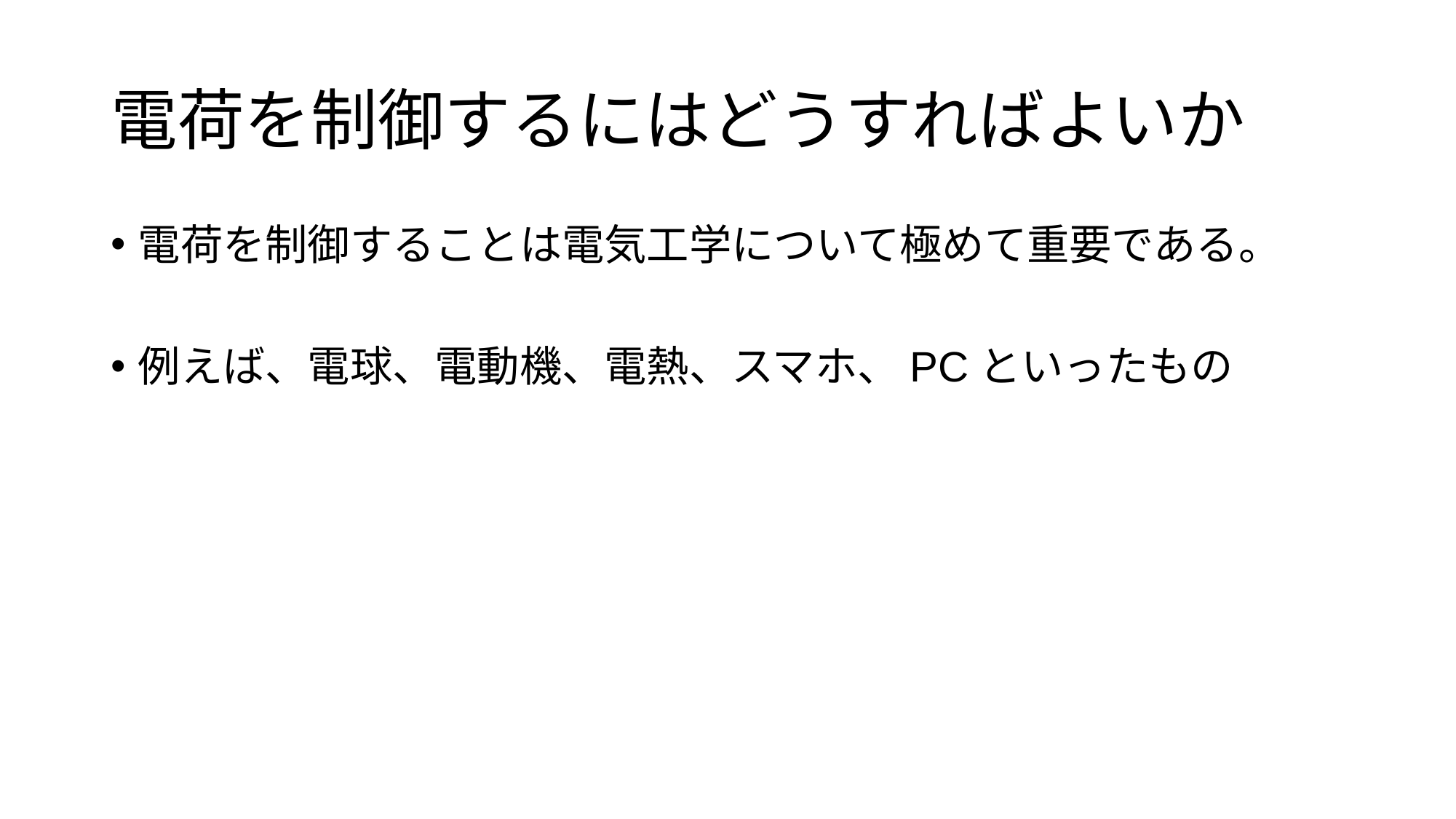

# 電荷を制御するにはどうすればよいか
電荷を制御することは電気工学について極めて重要である。

例えば、電球、電動機、電熱、スマホ、PCといったもの